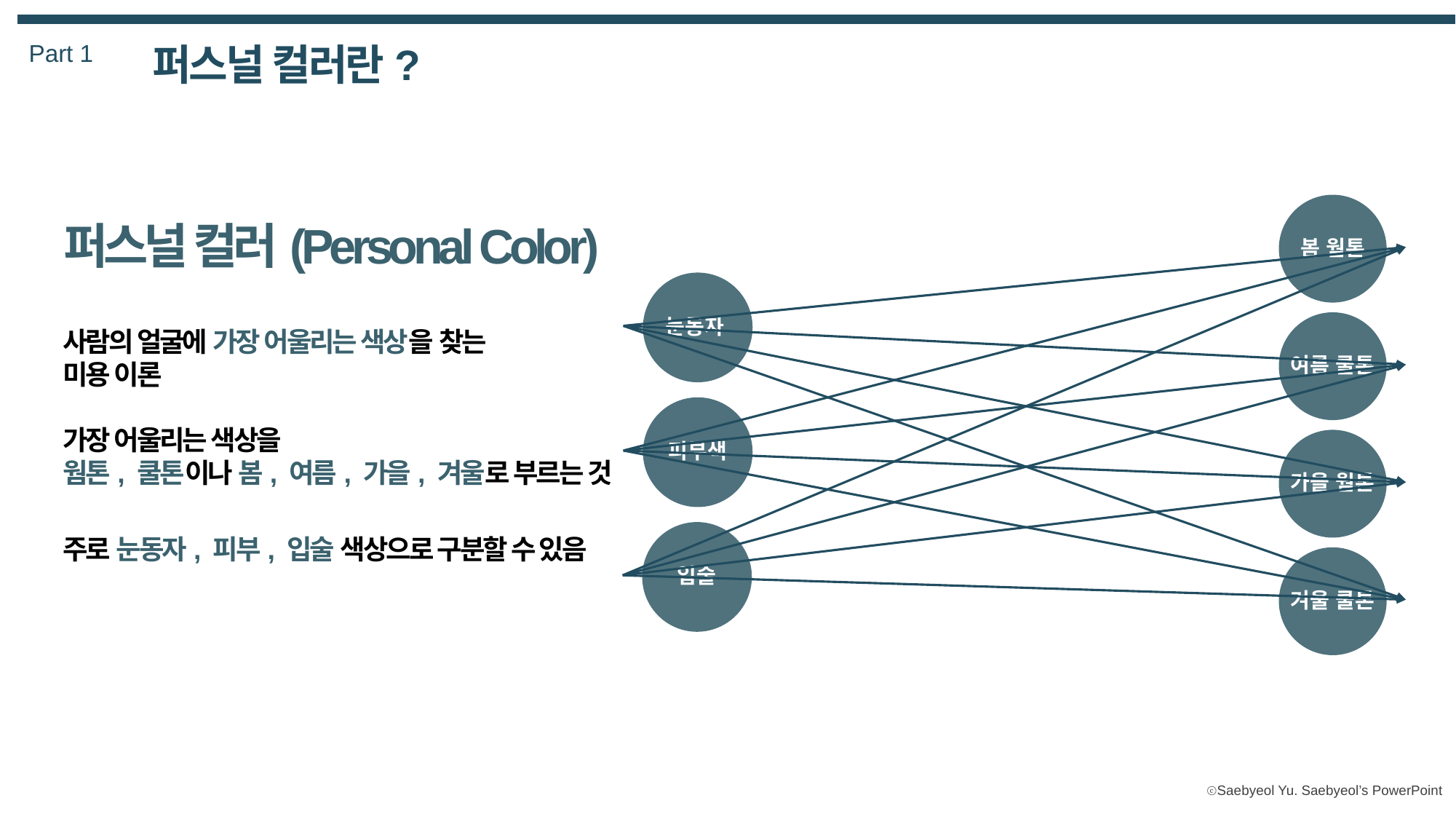

Part 1
퍼스널 컬러란?

봄 웜톤
퍼스널 컬러(Personal Color)

눈동자

여름 쿨톤
사람의 얼굴에 가장 어울리는 색상을 찾는
미용 이론

가장 어울리는 색상을
웜톤, 쿨톤이나 봄, 여름, 가을, 겨울로 부르는 것

주로 눈동자, 피부, 입술 색상으로 구분할 수 있음

가을 웜톤
피부색

겨울 쿨톤
입술